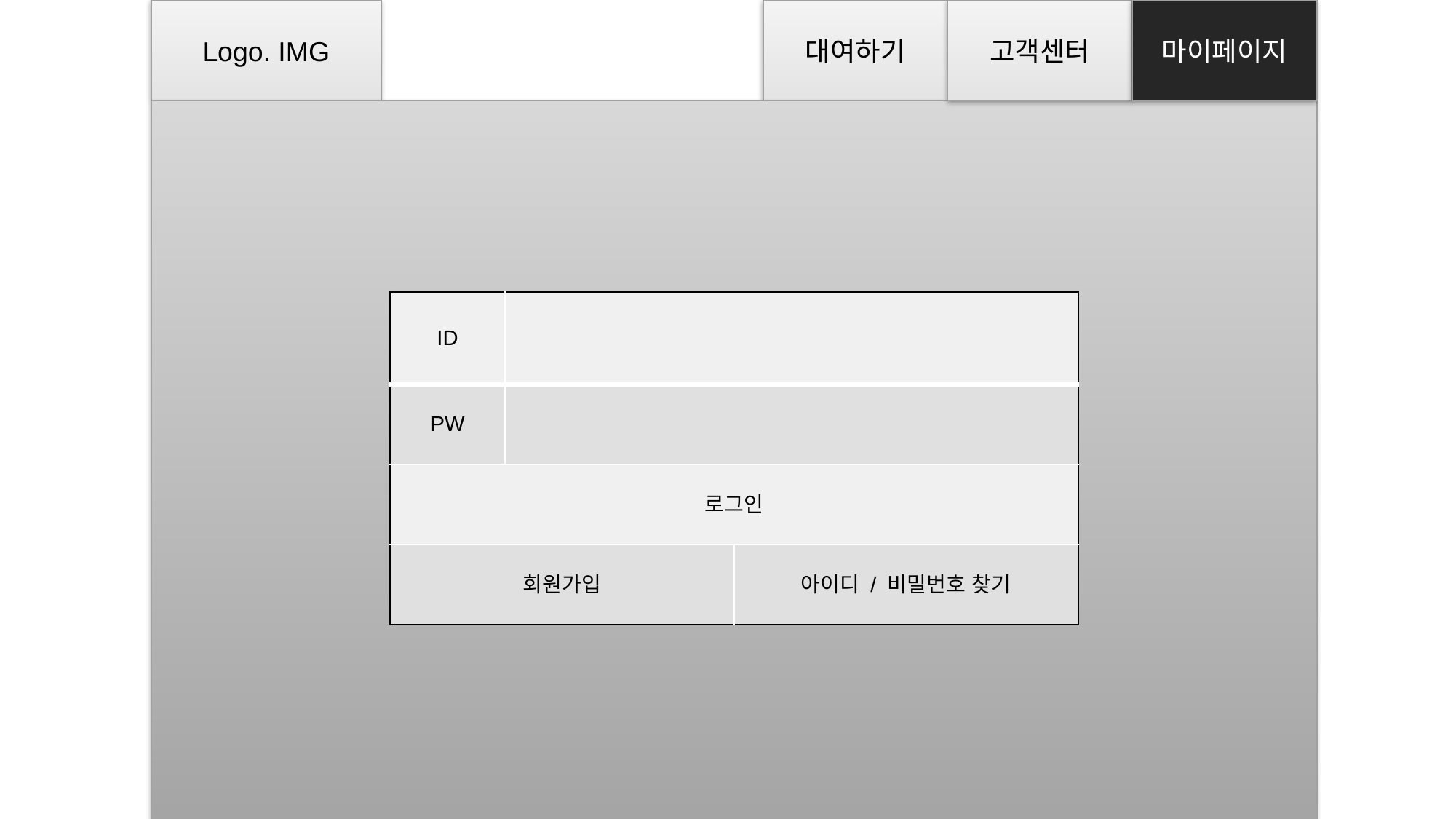

대여하기
마이페이지
Logo. IMG
고객센터

| ID |  |  |
| --- | --- | --- |
| PW |  |  |
| 로그인 |  |  |
| 회원가입 |  | 아이디 / 비밀번호 찾기 |